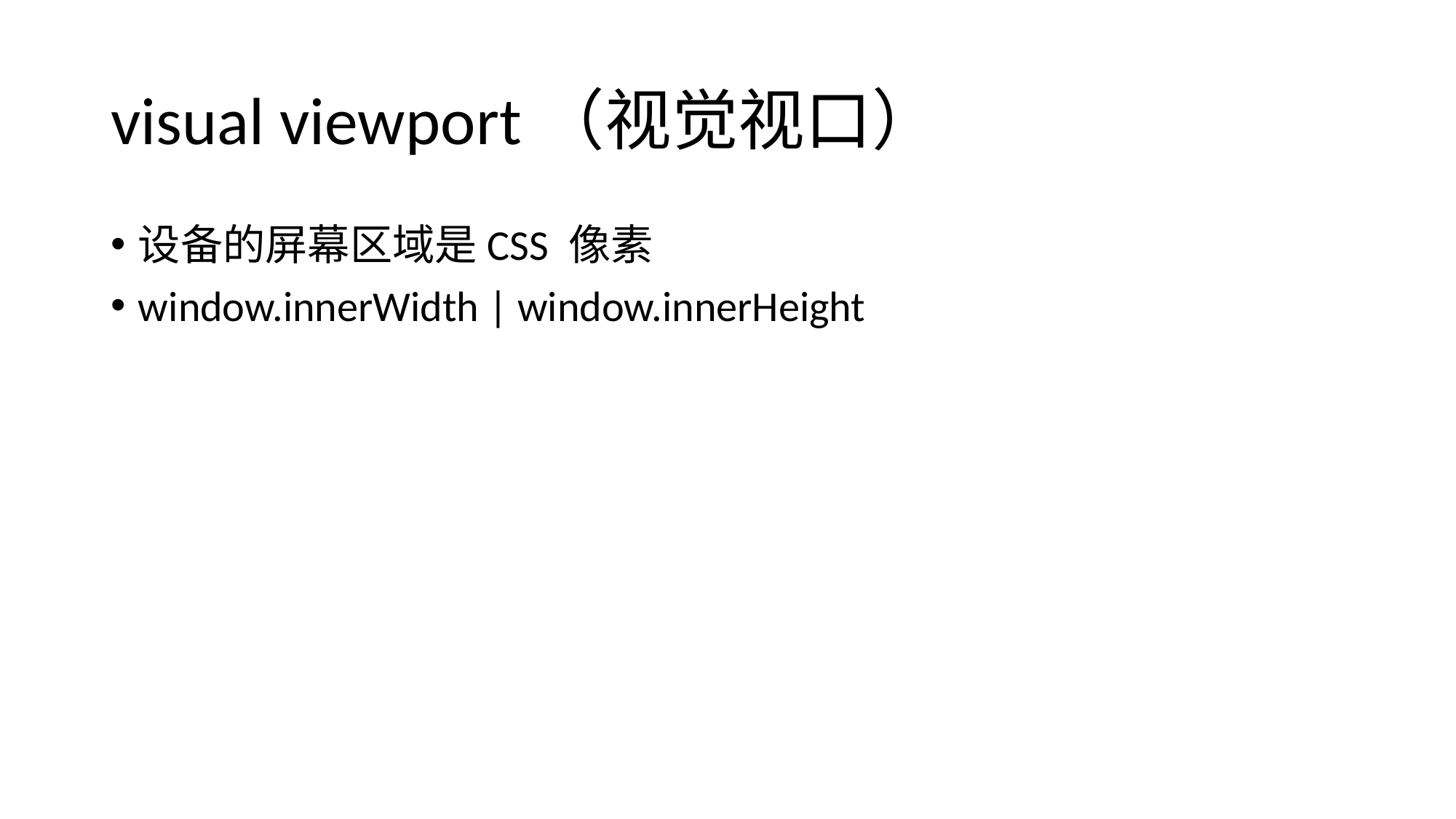

# visual viewport（视觉视口）
设备的屏幕区域是CSS 像素
window.innerWidth | window.innerHeight